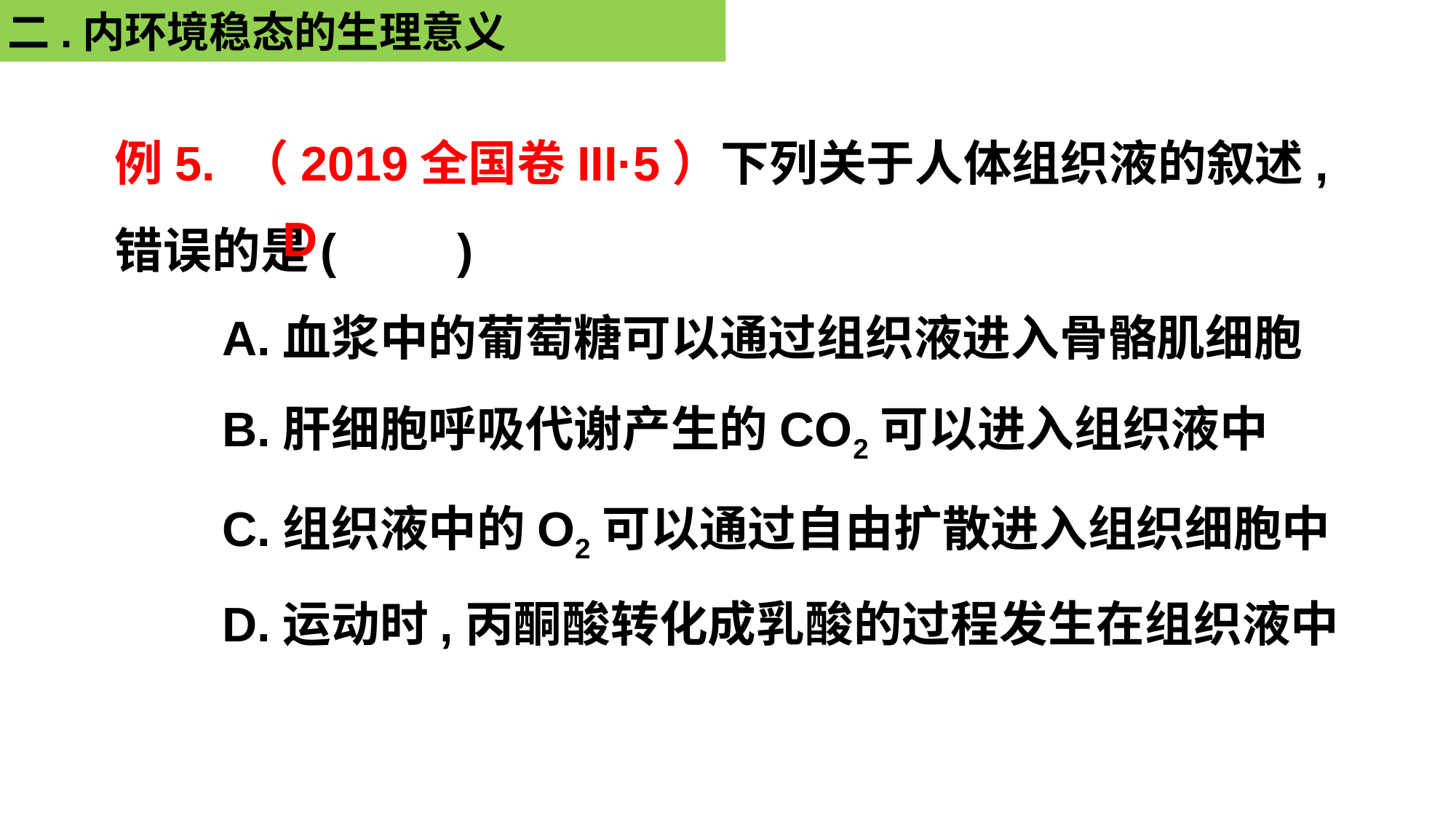

二.内环境稳态的生理意义
例5. （2019全国卷III·5）下列关于人体组织液的叙述,错误的是(　　)
        A.血浆中的葡萄糖可以通过组织液进入骨骼肌细胞
        B.肝细胞呼吸代谢产生的CO2可以进入组织液中
        C.组织液中的O2可以通过自由扩散进入组织细胞中
        D.运动时,丙酮酸转化成乳酸的过程发生在组织液中
D